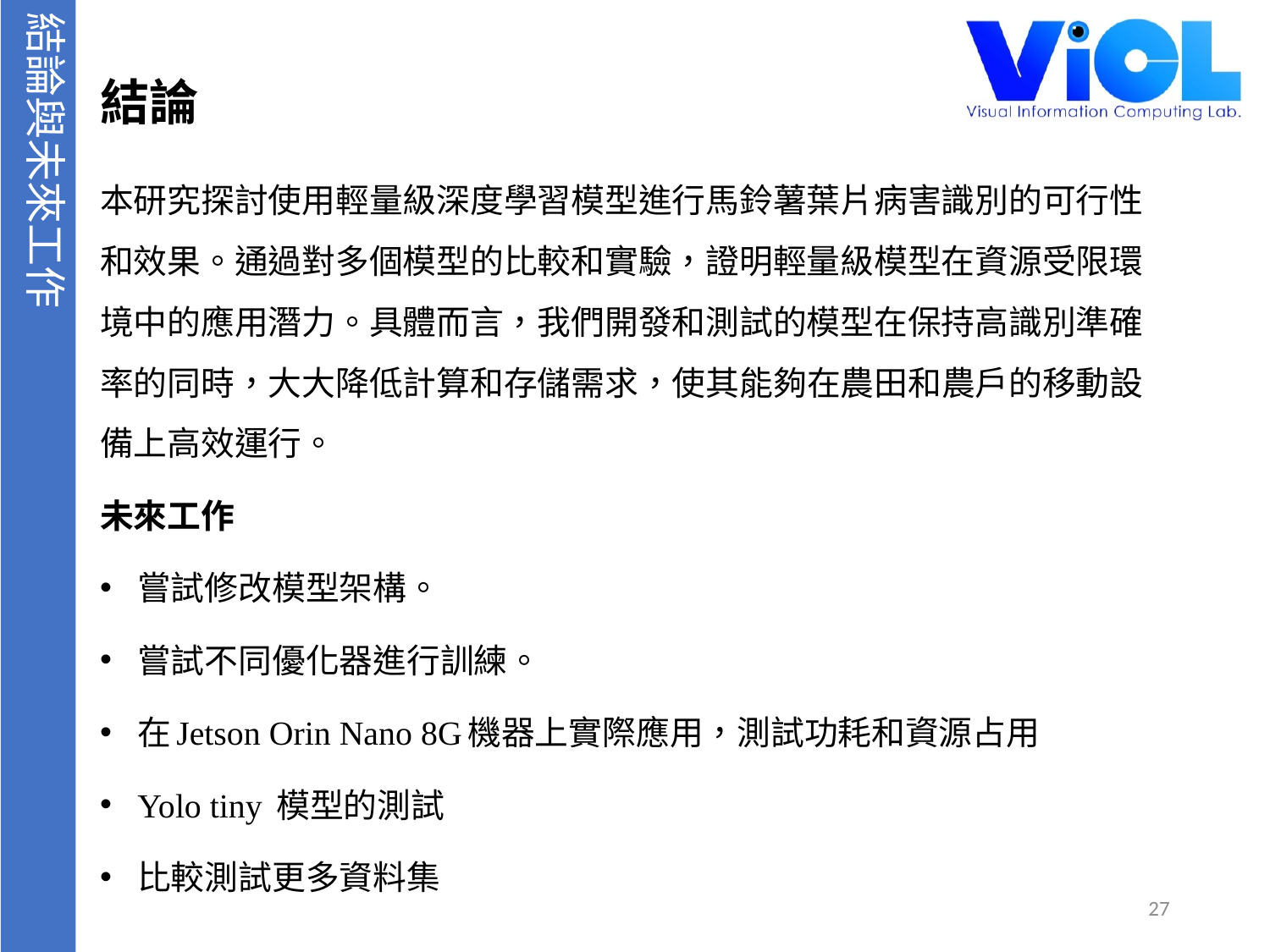

結論與未來工作

# 結論
本研究探討使用輕量級深度學習模型進行馬鈴薯葉片病害識別的可行性和效果。通過對多個模型的比較和實驗，證明輕量級模型在資源受限環境中的應用潛力。具體而言，我們開發和測試的模型在保持高識別準確率的同時，大大降低計算和存儲需求，使其能夠在農田和農戶的移動設備上高效運行。
未來工作
嘗試修改模型架構。
嘗試不同優化器進行訓練。
在Jetson Orin Nano 8G機器上實際應用，測試功耗和資源占用
Yolo tiny 模型的測試
比較測試更多資料集

27